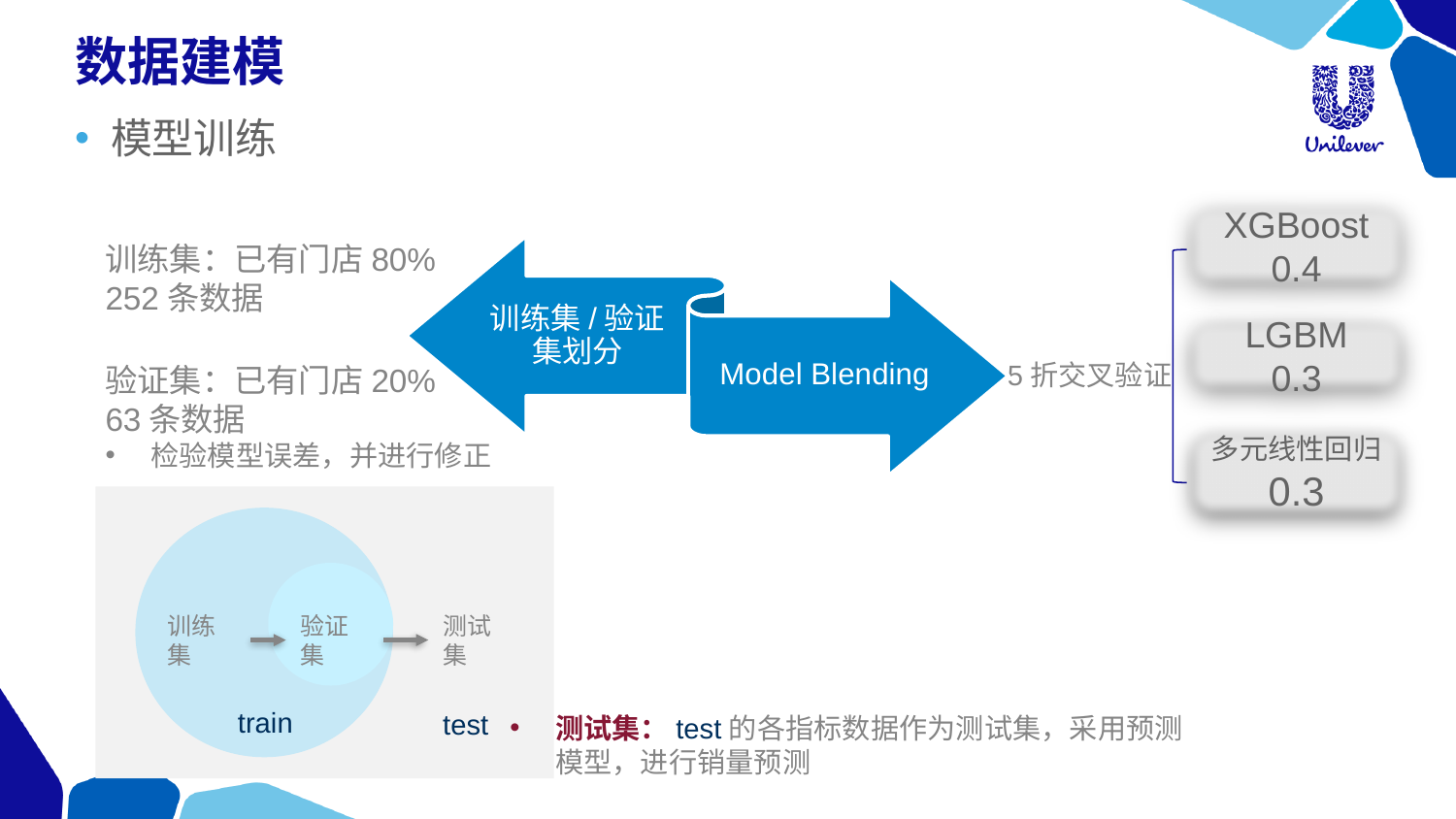

# 数据建模
模型训练
训练集/验证集划分
Model Blending
XGBoost
0.4
训练集：已有门店80%
252条数据

验证集：已有门店20%
63条数据
检验模型误差，并进行修正

LGBM
0.3
5折交叉验证
多元线性回归
0.3

训练集
验证集
测试集
train
test
测试集：test的各指标数据作为测试集，采用预测模型，进行销量预测